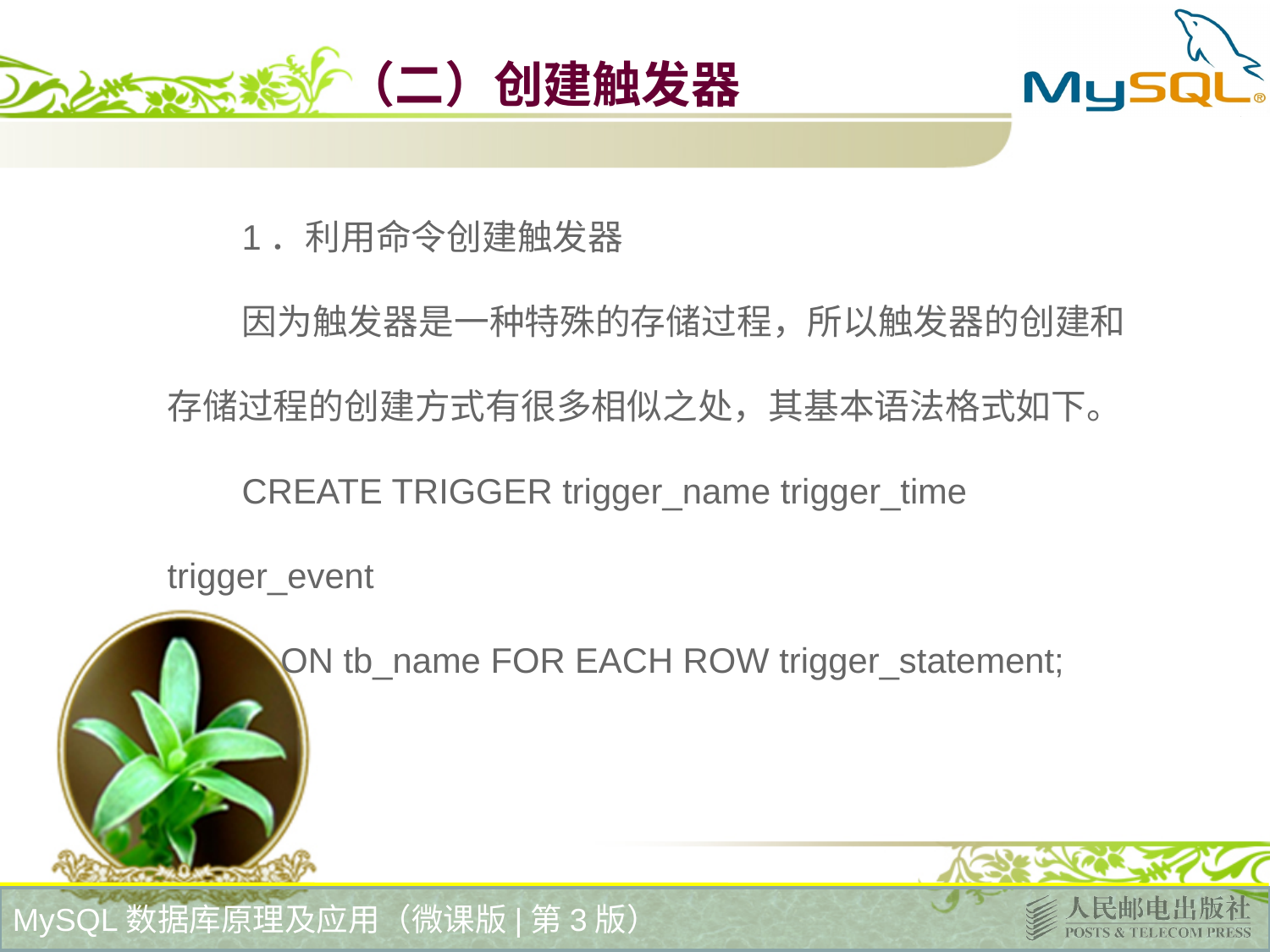

# （二）创建触发器
1．利用命令创建触发器
因为触发器是一种特殊的存储过程，所以触发器的创建和存储过程的创建方式有很多相似之处，其基本语法格式如下。
CREATE TRIGGER trigger_name trigger_time trigger_event
    ON tb_name FOR EACH ROW trigger_statement;